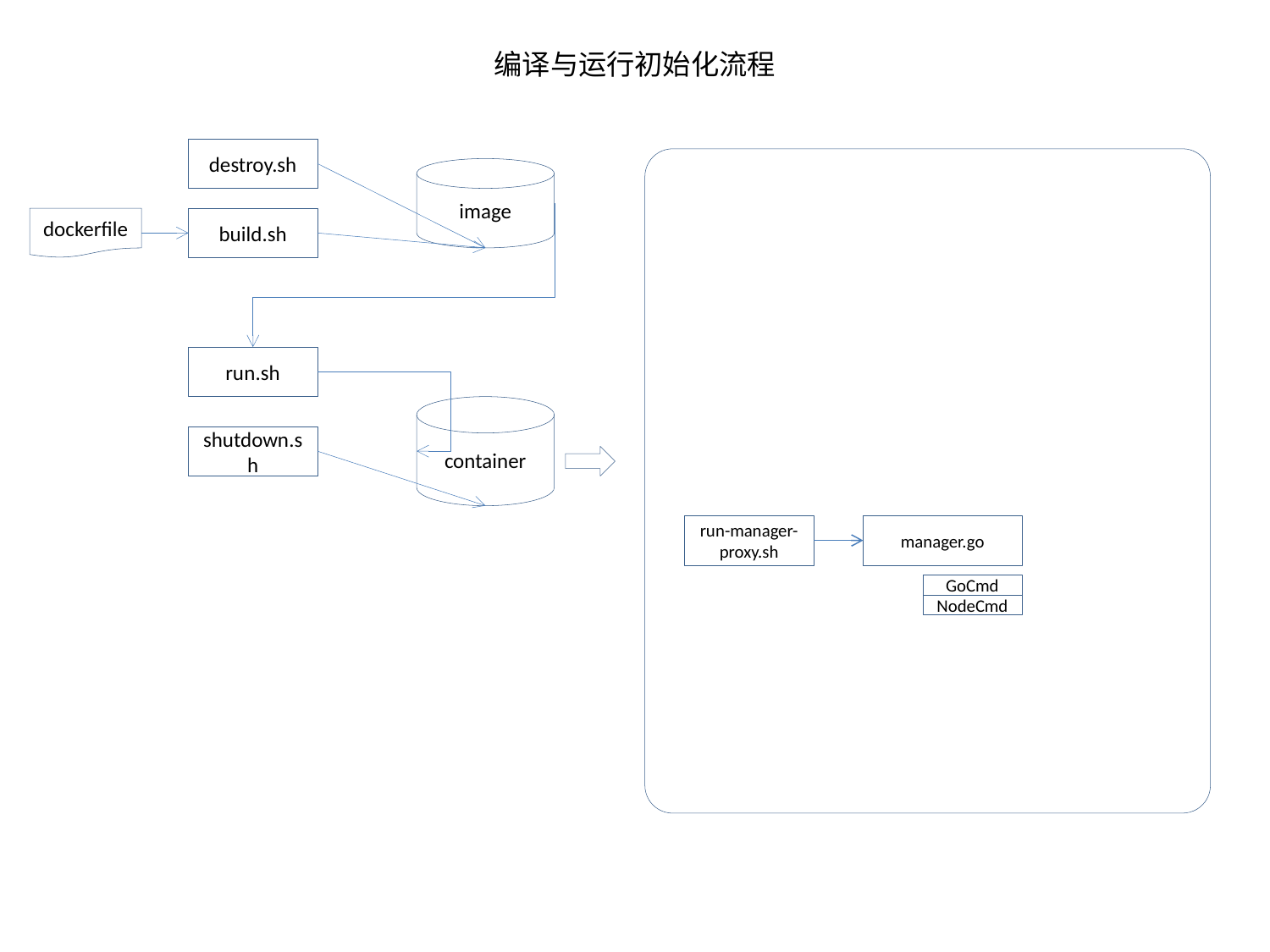

# 编译与运行初始化流程
destroy.sh

image
dockerfile
build.sh
run.sh
container
shutdown.sh

run-manager-proxy.sh
manager.go
GoCmd
NodeCmd